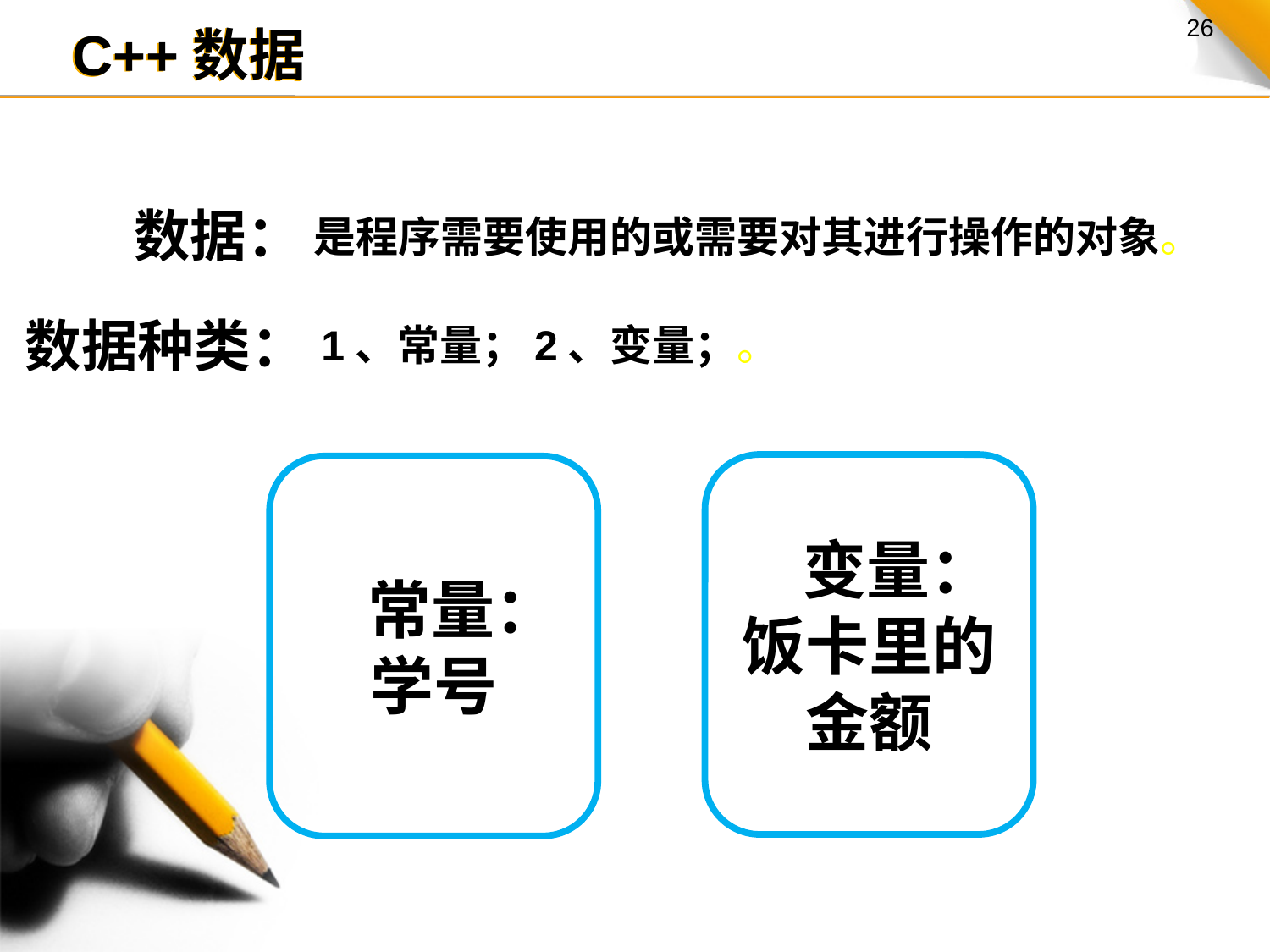

C++数据
数据：
是程序需要使用的或需要对其进行操作的对象。
数据种类：
1、常量；2、变量；。
   变量：
饭卡里的金额
   常量：
学号